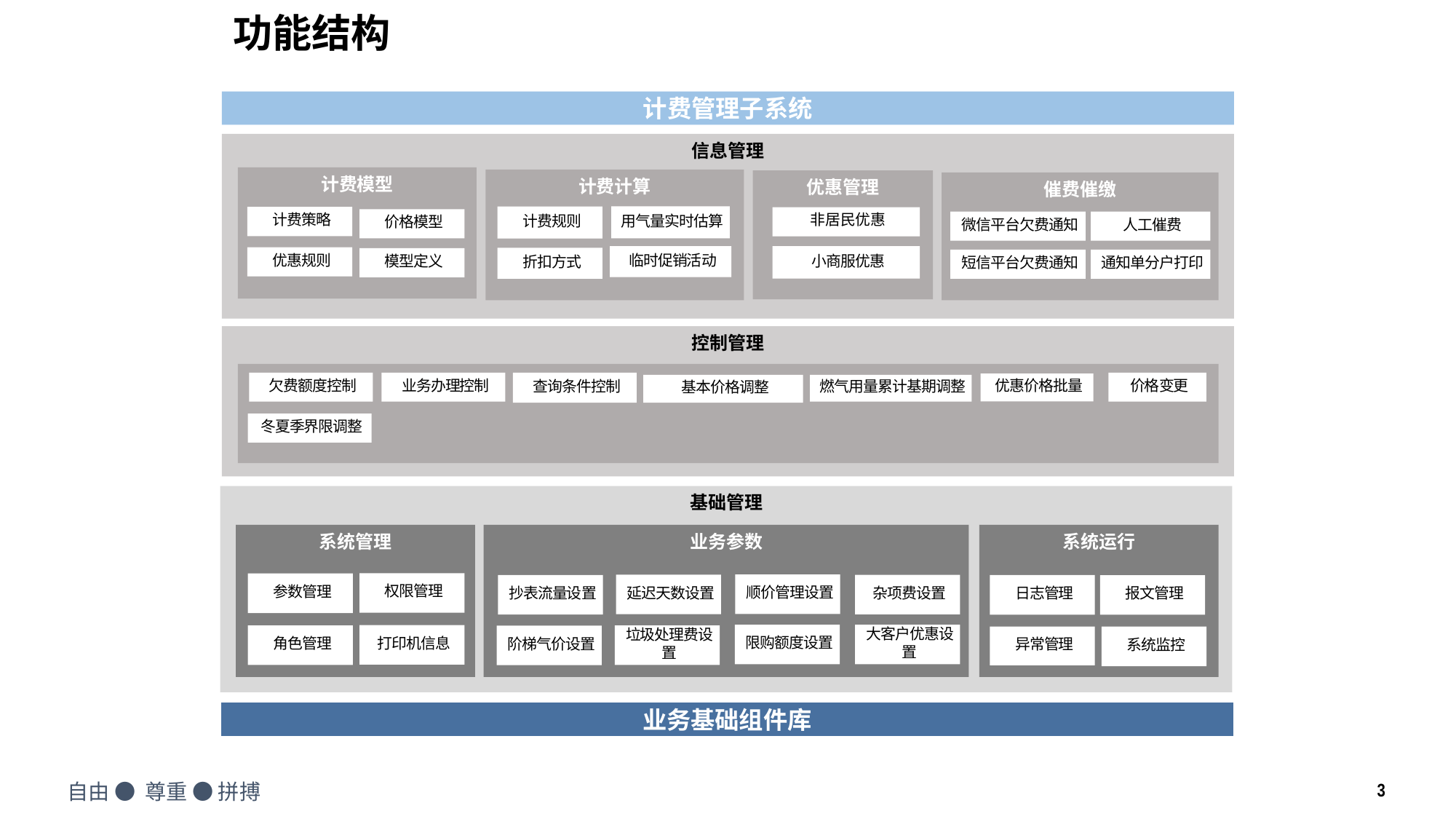

功能结构
计费管理子系统
信息管理

计费模型
计费计算
优惠管理
催费催缴
用气量实时估算
计费规则
计费策略
非居民优惠
价格模型
微信平台欠费通知
人工催费
临时促销活动
小商服优惠
优惠规则
折扣方式
模型定义
短信平台欠费通知
通知单分户打印
控制管理

查询条件控制
价格变更
欠费额度控制
业务办理控制
优惠价格批量
基本价格调整
燃气用量累计基期调整
冬夏季界限调整
基础管理
系统管理
业务参数
系统运行
权限管理
参数管理
顺价管理设置
延迟天数设置
杂项费设置
抄表流量设置
日志管理
报文管理
限购额度设置
大客户优惠设置
打印机信息
垃圾处理费设置
角色管理
阶梯气价设置
异常管理
系统监控
业务基础组件库